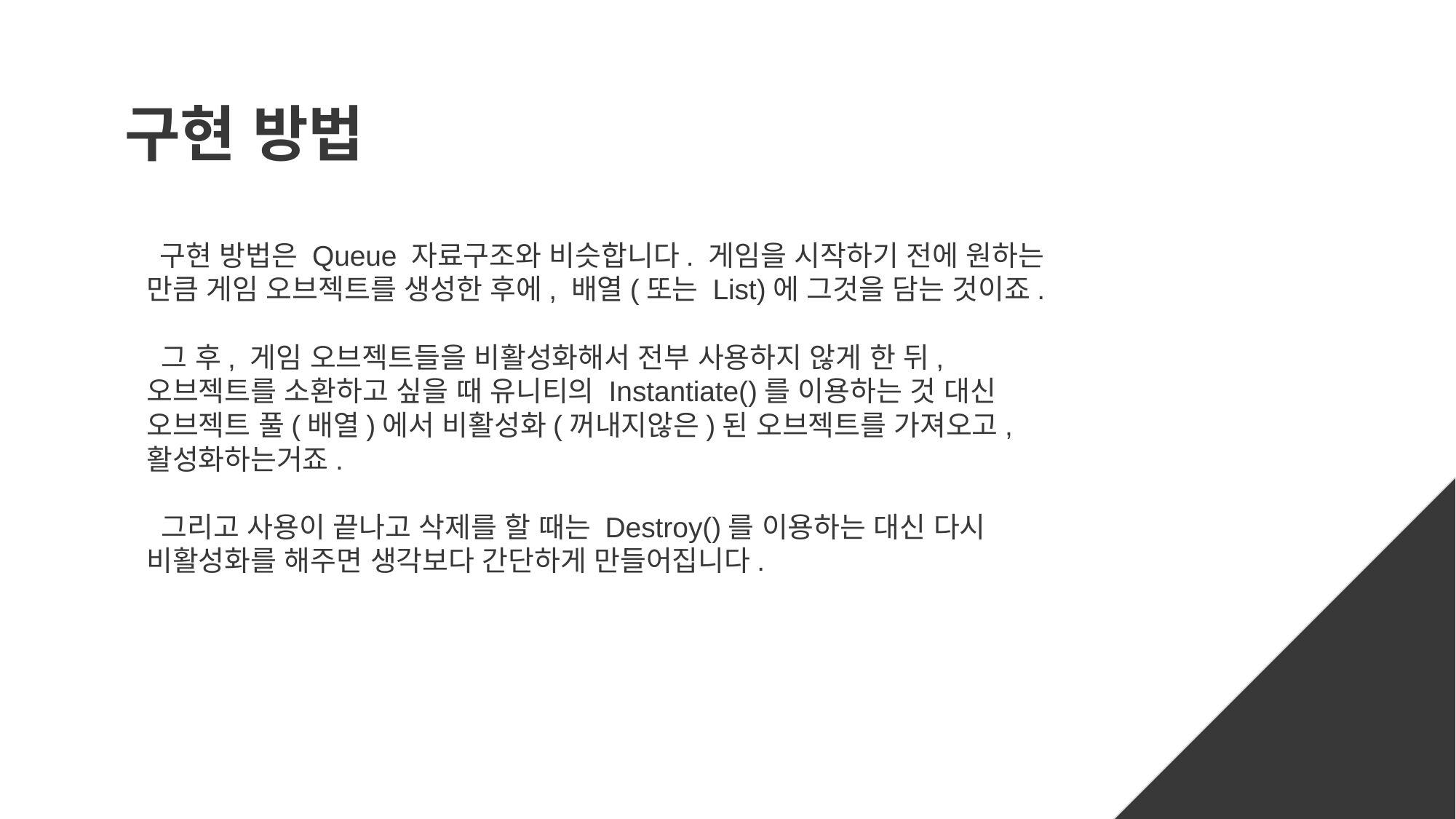

# 구현 방법
 구현 방법은 Queue 자료구조와 비슷합니다. 게임을 시작하기 전에 원하는 만큼 게임 오브젝트를 생성한 후에, 배열(또는 List)에 그것을 담는 것이죠.

 그 후, 게임 오브젝트들을 비활성화해서 전부 사용하지 않게 한 뒤, 오브젝트를 소환하고 싶을 때 유니티의 Instantiate()를 이용하는 것 대신 오브젝트 풀(배열)에서 비활성화(꺼내지않은)된 오브젝트를 가져오고, 활성화하는거죠.

 그리고 사용이 끝나고 삭제를 할 때는 Destroy()를 이용하는 대신 다시 비활성화를 해주면 생각보다 간단하게 만들어집니다.